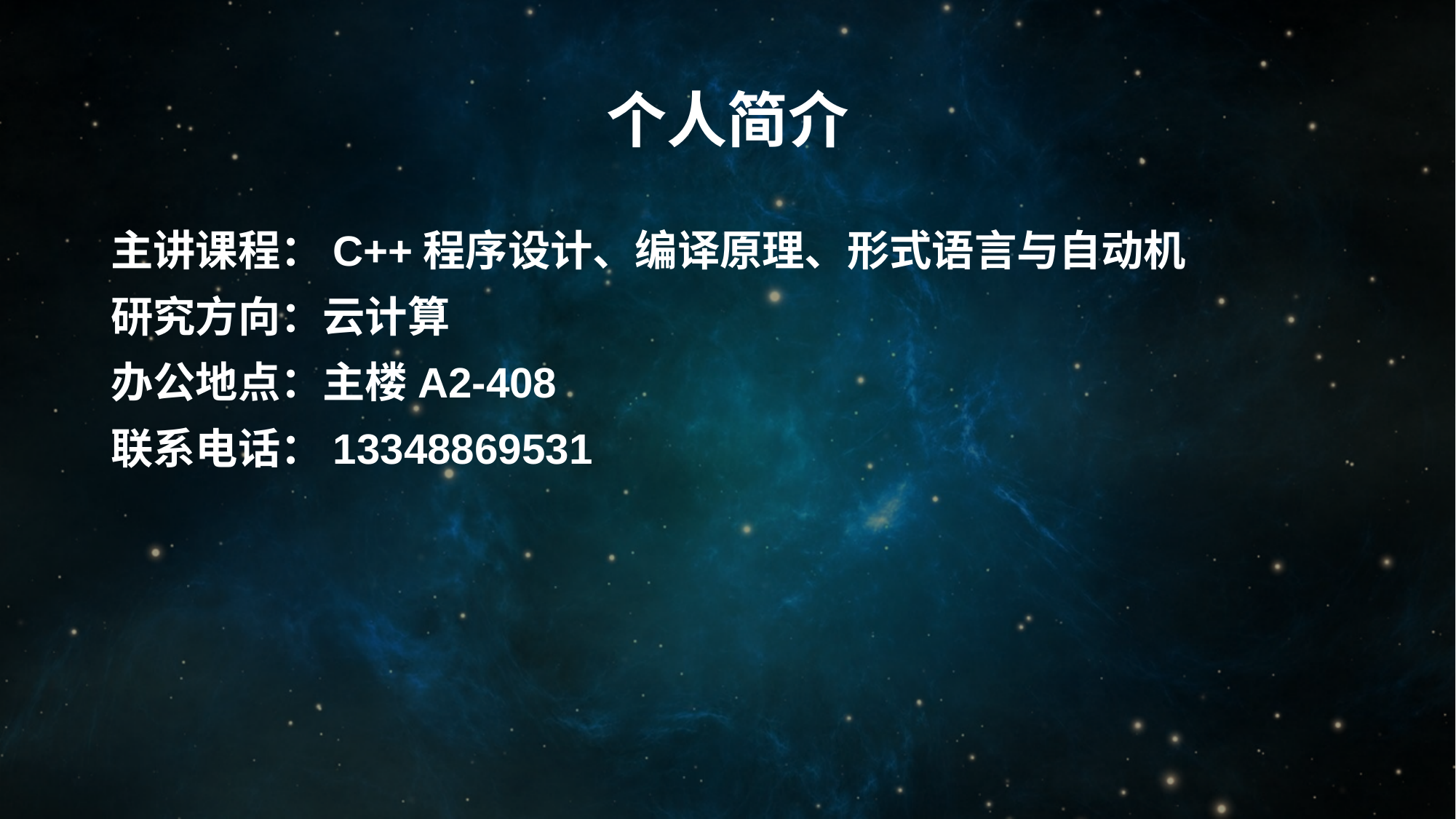

# 个人简介
主讲课程：C++程序设计、编译原理、形式语言与自动机
研究方向：云计算
办公地点：主楼A2-408
联系电话：13348869531